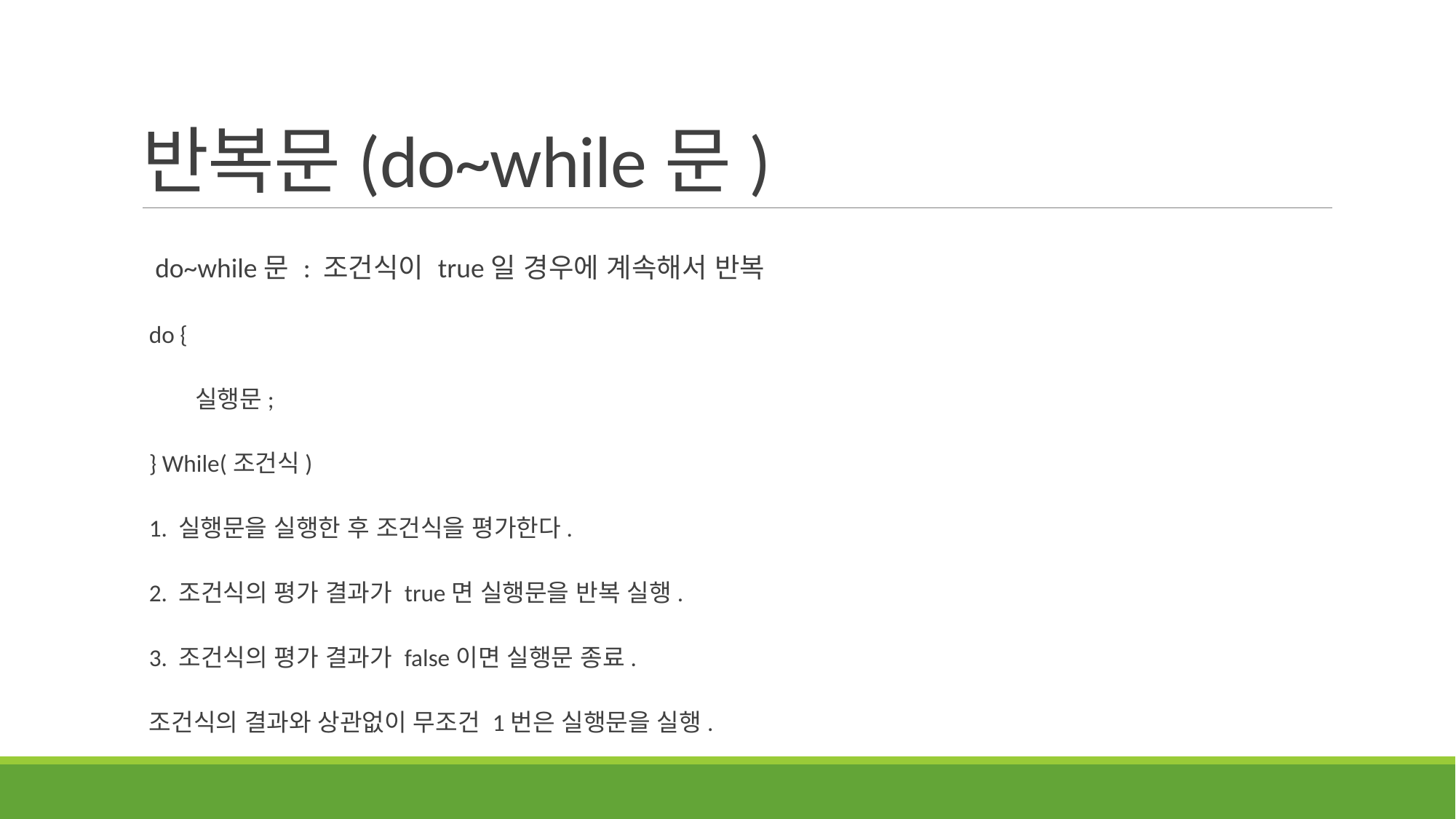

# 반복문(do~while문)
 do~while문 : 조건식이 true일 경우에 계속해서 반복
do {
      실행문;
} While(조건식)
1. 실행문을 실행한 후 조건식을 평가한다.
2. 조건식의 평가 결과가 true면 실행문을 반복 실행.
3. 조건식의 평가 결과가 false이면 실행문 종료.
조건식의 결과와 상관없이 무조건 1번은 실행문을 실행.